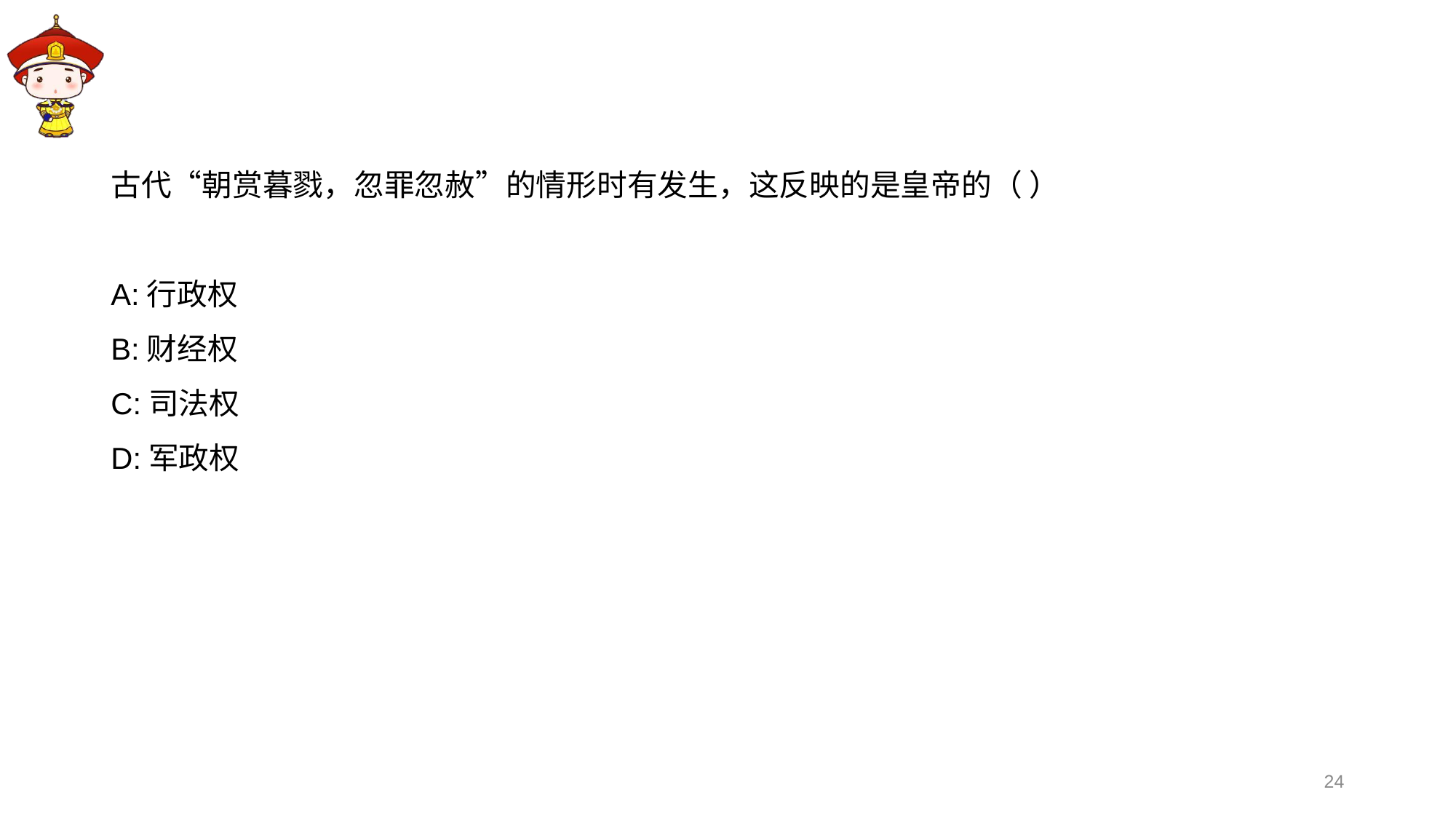

#
古代“朝赏暮戮，忽罪忽赦”的情形时有发生，这反映的是皇帝的（ ）

A:行政权
B:财经权
C:司法权
D:军政权

24